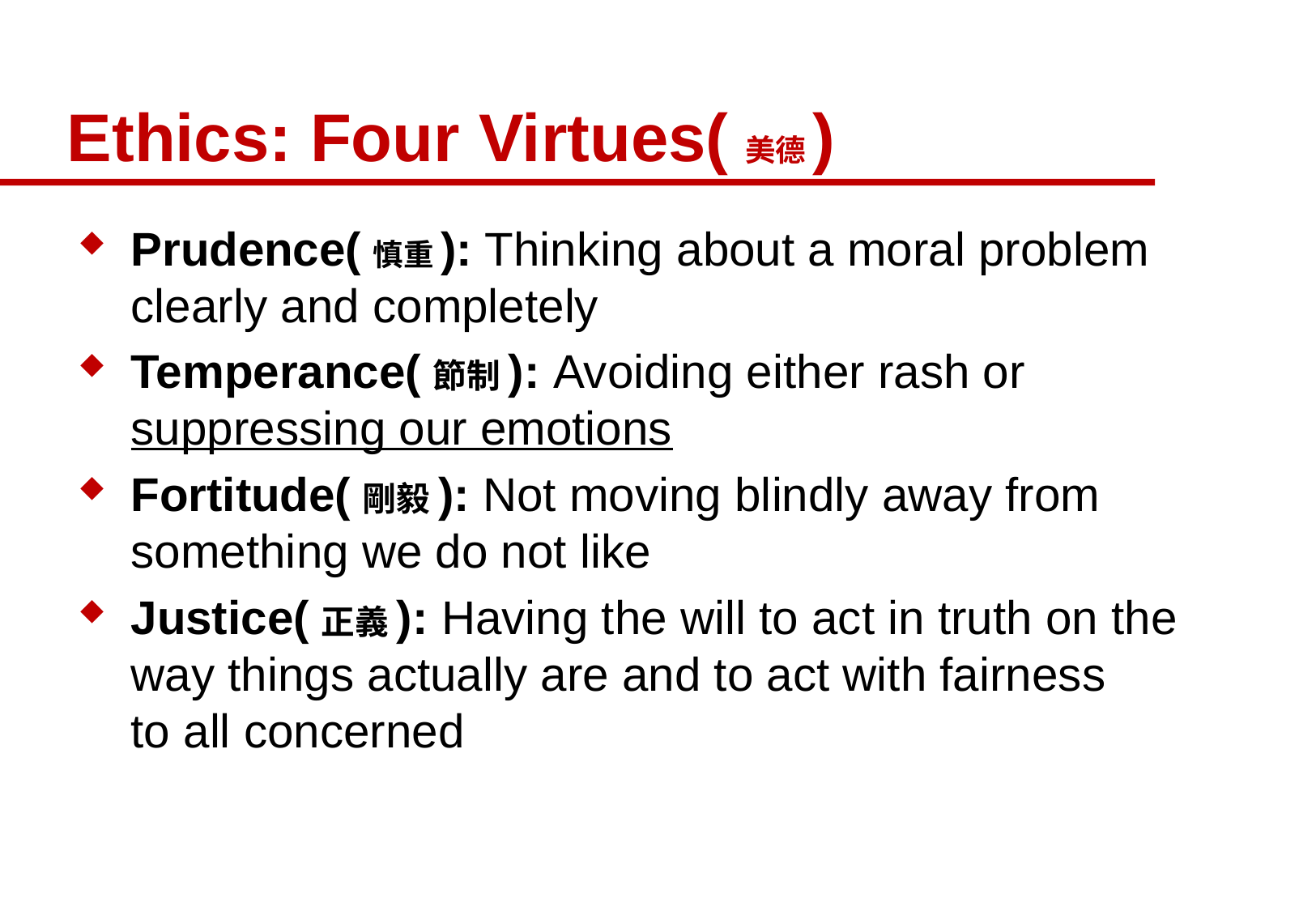

# Ethics: Four Virtues(美德)
Prudence(慎重): Thinking about a moral problem
clearly and completely
Temperance(節制): Avoiding either rash or
suppressing our emotions
Fortitude(剛毅): Not moving blindly away from
something we do not like
Justice(正義): Having the will to act in truth on the
way things actually are and to act with fairness
to all concerned